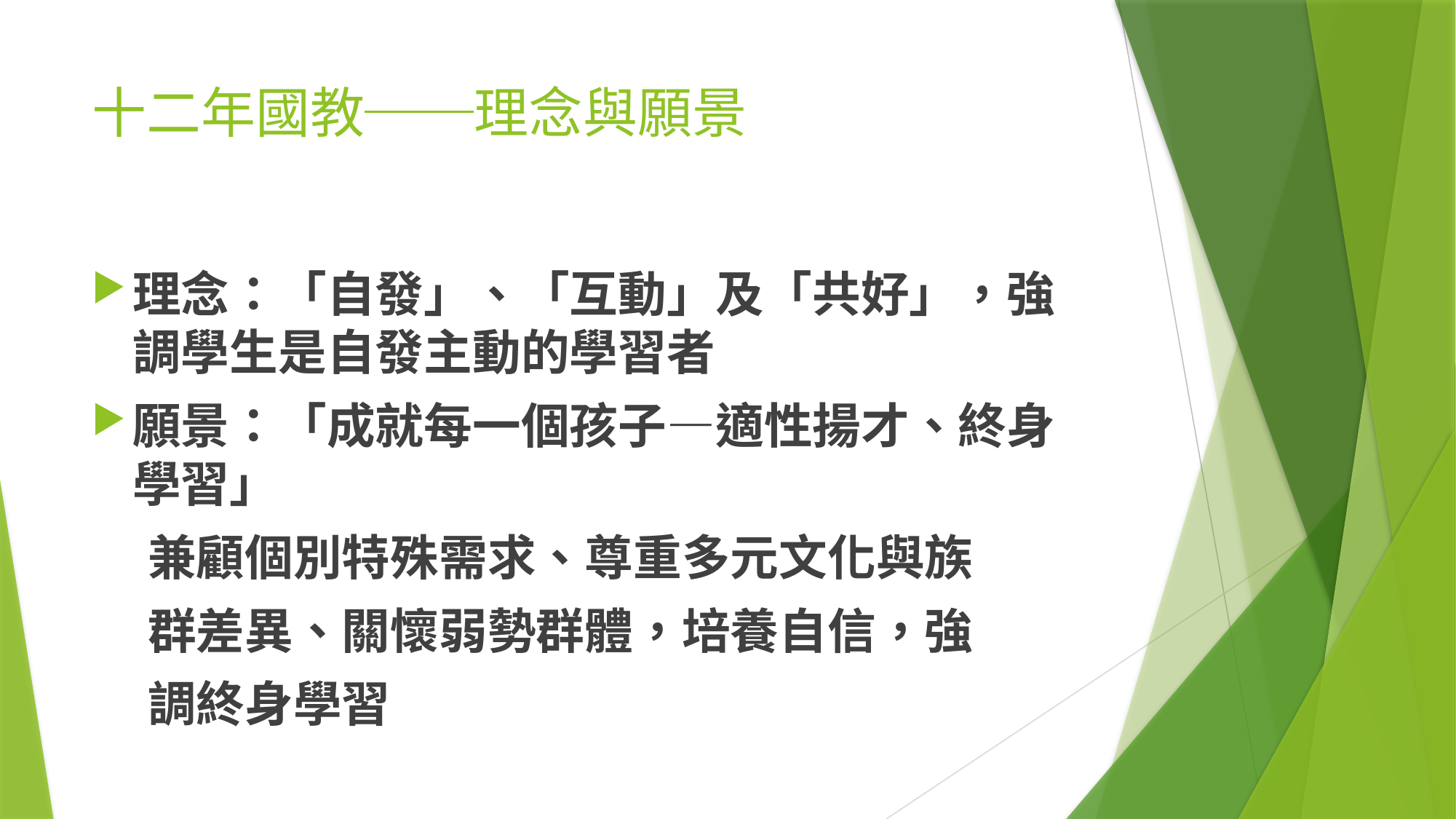

# 十二年國教──理念與願景
理念：「自發」、「互動」及「共好」，強調學生是自發主動的學習者
願景：「成就每一個孩子—適性揚才、終身學習」
    兼顧個別特殊需求、尊重多元文化與族
    群差異、關懷弱勢群體，培養自信，強
    調終身學習